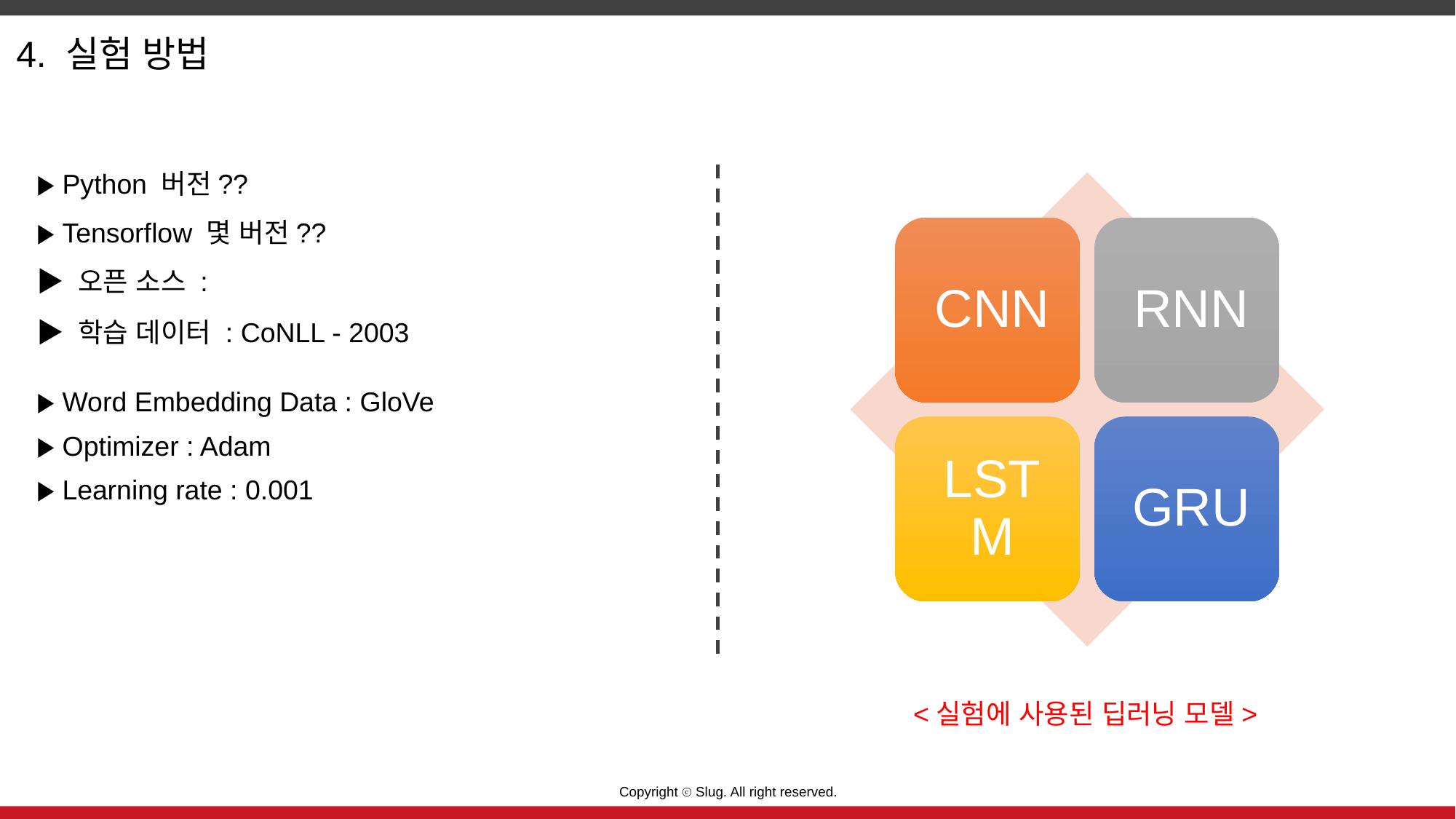

4. 실험 방법
▶ Python 버전??
CNN
RNN
LSTM
GRU
▶ Tensorflow 몇 버전??
▶ 오픈 소스 :
▶ 학습 데이터 : CoNLL - 2003
▶ Word Embedding Data : GloVe
▶ Optimizer : Adam
▶ Learning rate : 0.001
<실험에 사용된 딥러닝 모델>